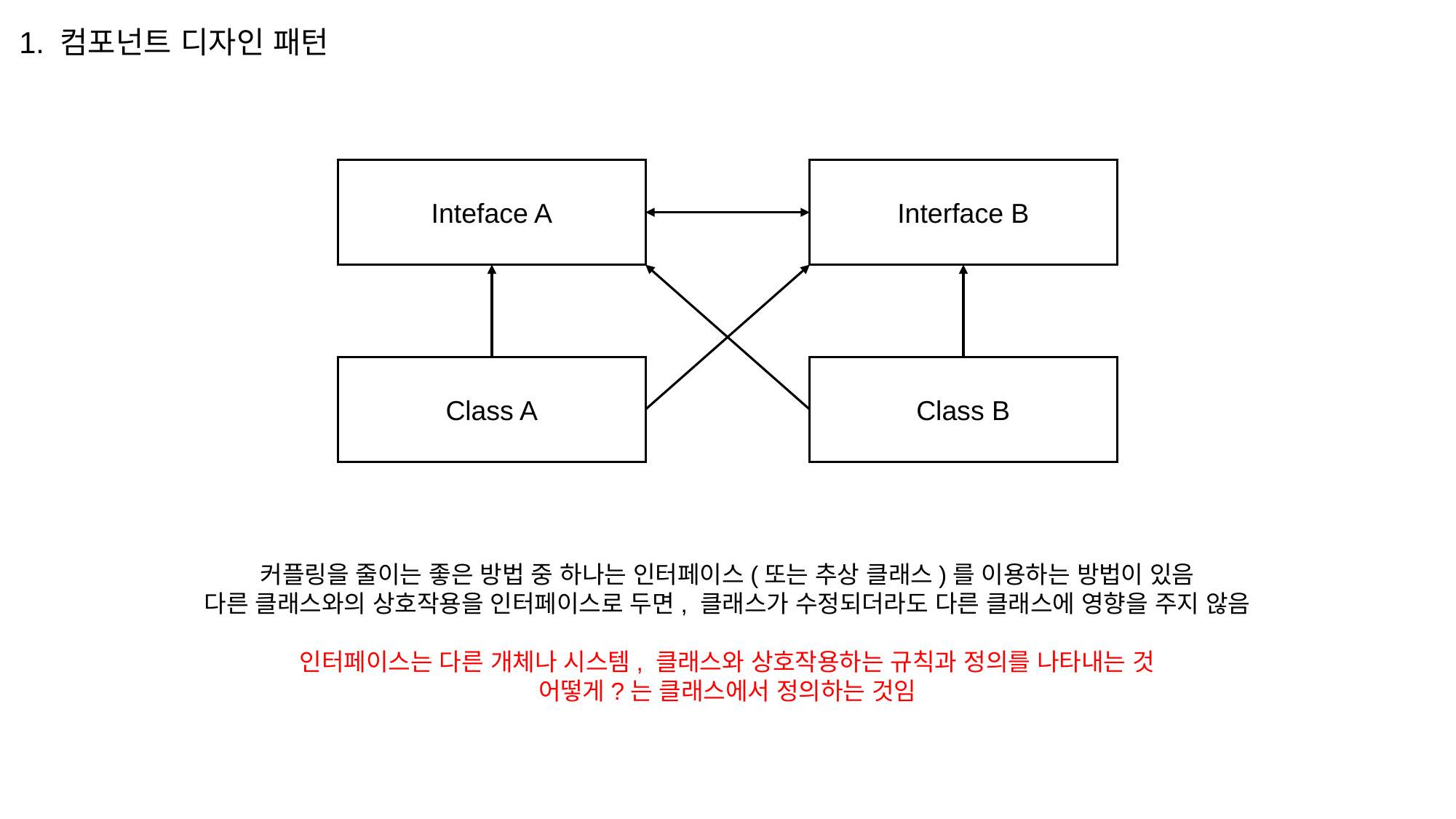

1. 컴포넌트 디자인 패턴
Inteface A
Interface B
Class A
Class B
커플링을 줄이는 좋은 방법 중 하나는 인터페이스(또는 추상 클래스)를 이용하는 방법이 있음
다른 클래스와의 상호작용을 인터페이스로 두면, 클래스가 수정되더라도 다른 클래스에 영향을 주지 않음

인터페이스는 다른 개체나 시스템, 클래스와 상호작용하는 규칙과 정의를 나타내는 것
어떻게?는 클래스에서 정의하는 것임